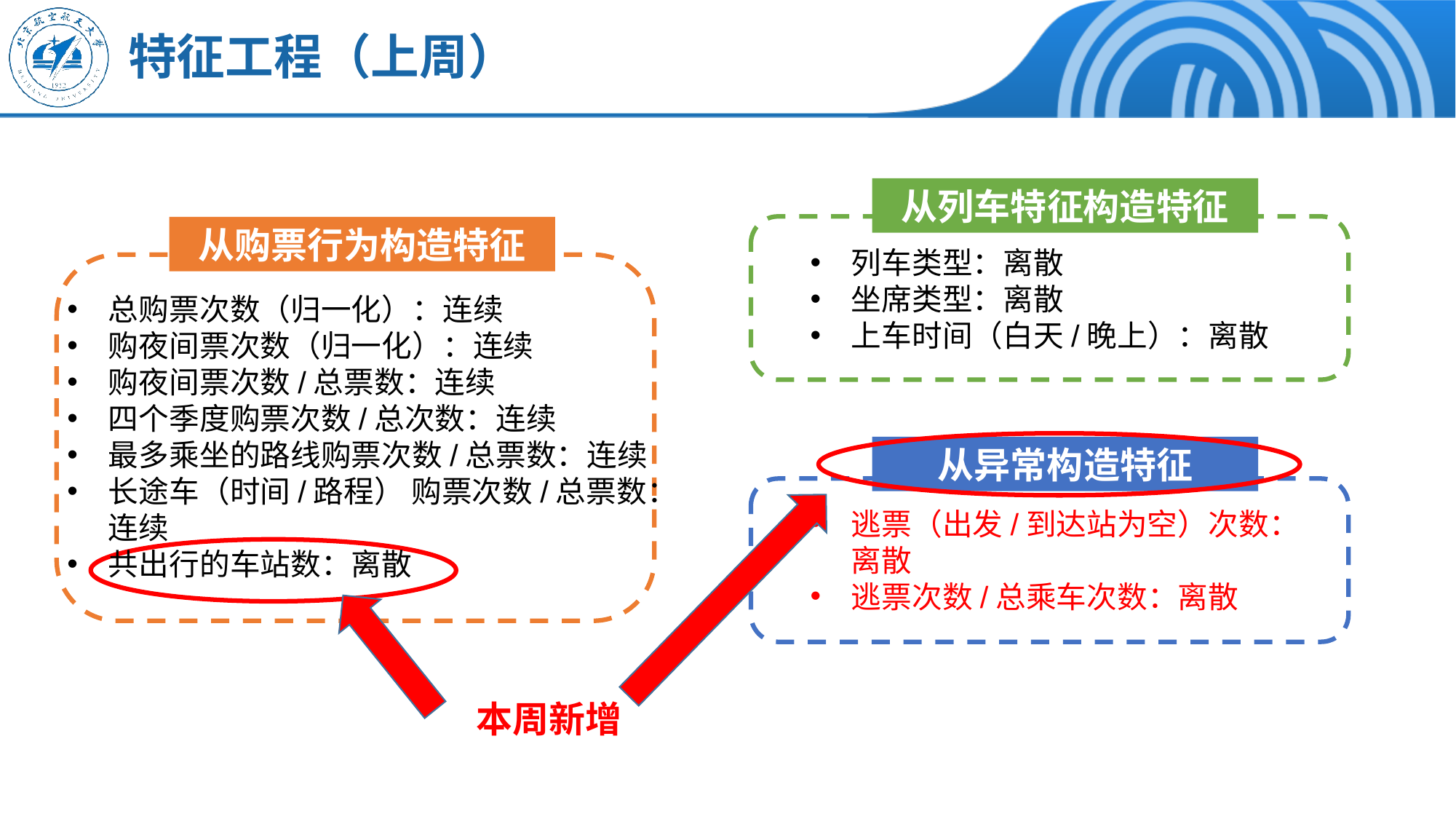

# 特征工程（上周）
从列车特征构造特征

从购票行为构造特征
列车类型：离散
坐席类型：离散
上车时间（白天/晚上）：离散

总购票次数（归一化）：连续
购夜间票次数（归一化）：连续
购夜间票次数/总票数：连续
四个季度购票次数/总次数：连续
最多乘坐的路线购票次数/总票数：连续
长途车（时间/路程） 购票次数/总票数：连续
共出行的车站数：离散

从异常构造特征

逃票（出发/到达站为空）次数：离散
逃票次数/总乘车次数：离散

本周新增